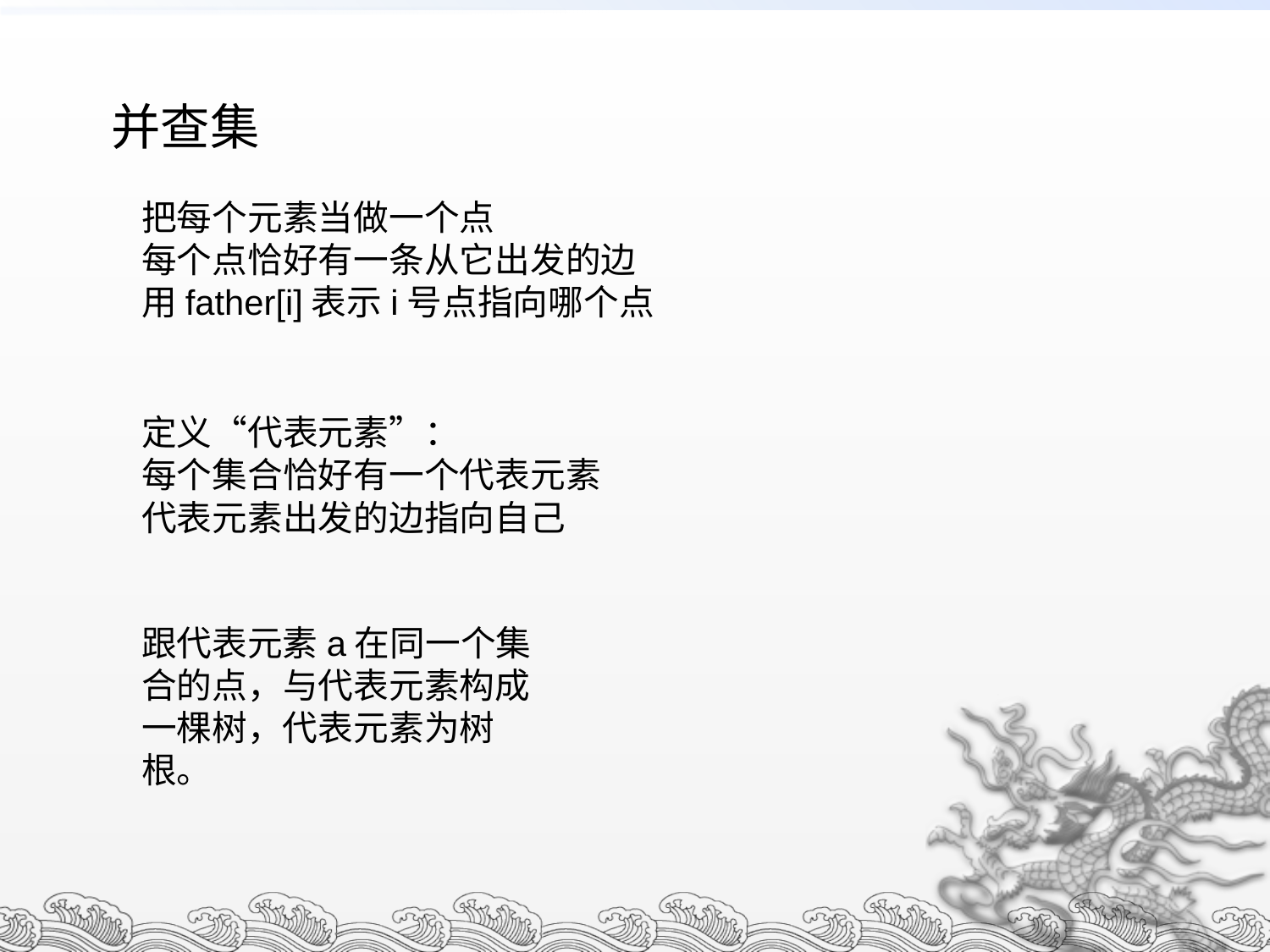

并查集
把每个元素当做一个点
每个点恰好有一条从它出发的边
用father[i]表示i号点指向哪个点
定义“代表元素”：
每个集合恰好有一个代表元素
代表元素出发的边指向自己
跟代表元素a在同一个集合的点，与代表元素构成一棵树，代表元素为树根。